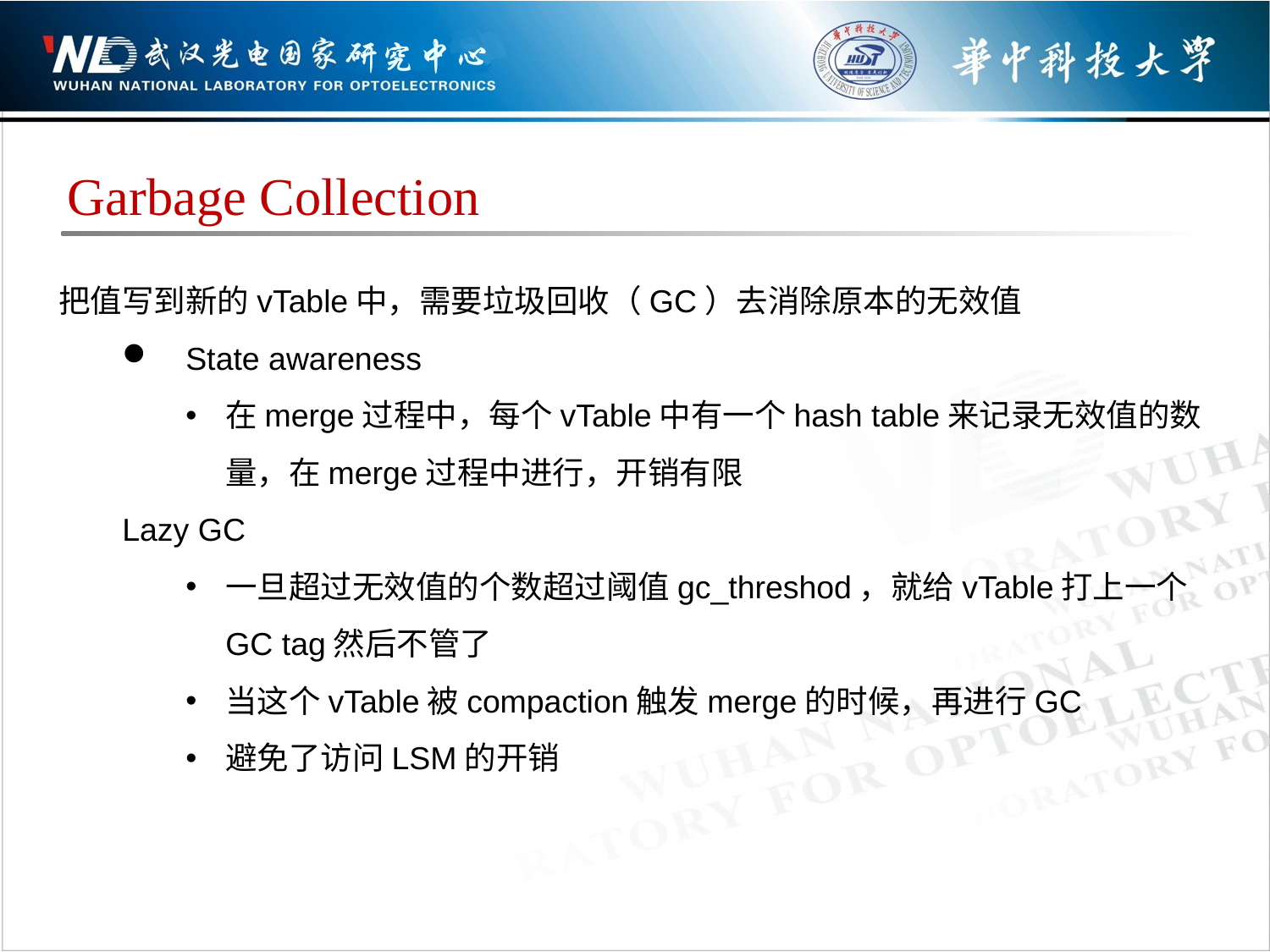

Garbage Collection
把值写到新的vTable中，需要垃圾回收（GC）去消除原本的无效值
State awareness
在merge过程中，每个vTable中有一个hash table来记录无效值的数量，在merge过程中进行，开销有限
Lazy GC
一旦超过无效值的个数超过阈值gc_threshod，就给vTable打上一个GC tag然后不管了
当这个vTable被compaction触发merge的时候，再进行GC
避免了访问LSM的开销

11